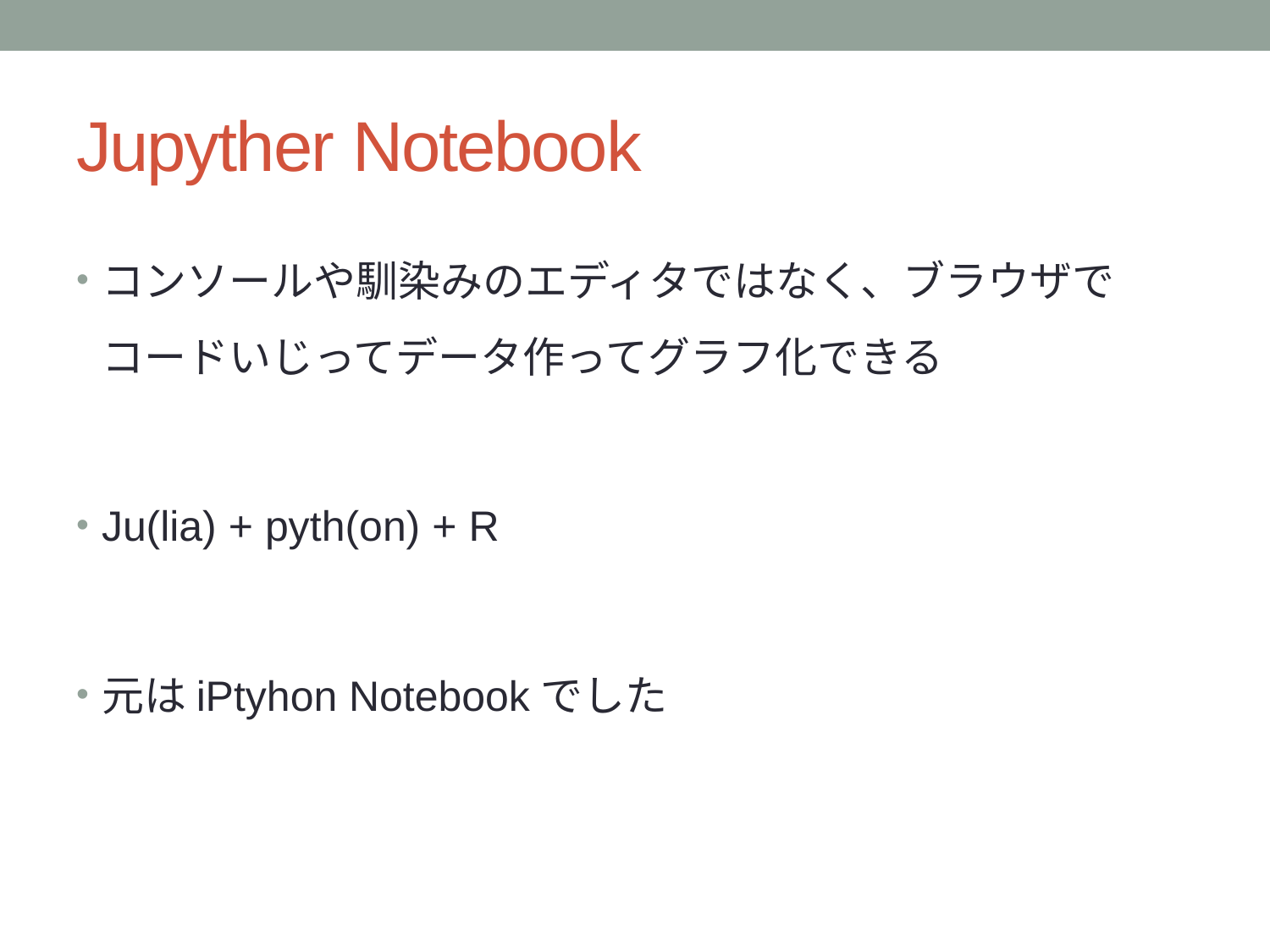

# Jupyther Notebook
コンソールや馴染みのエディタではなく、ブラウザでコードいじってデータ作ってグラフ化できる

Ju(lia) + pyth(on) + R

元はiPtyhon Notebookでした